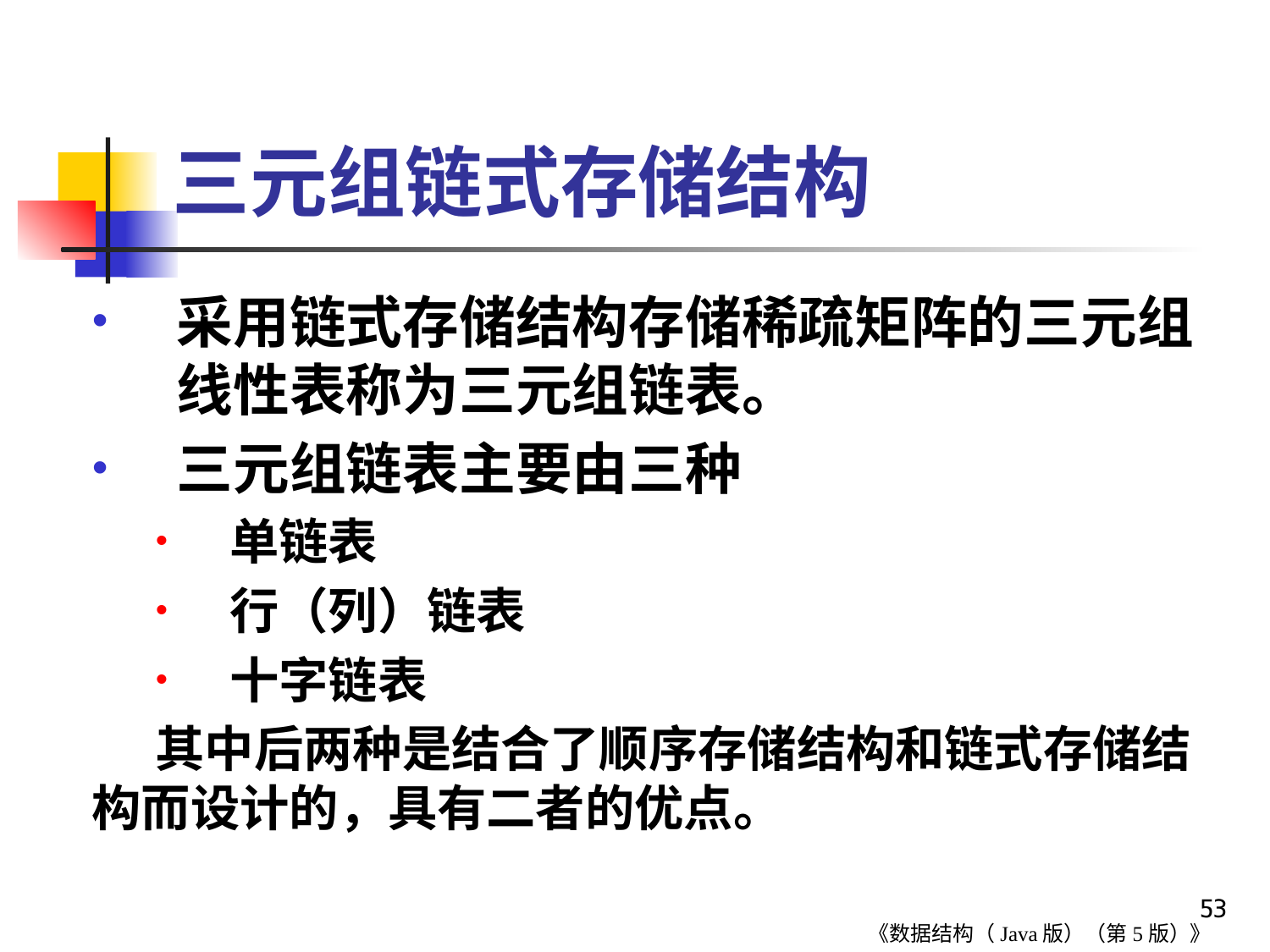

# 三元组链式存储结构
采用链式存储结构存储稀疏矩阵的三元组线性表称为三元组链表。
三元组链表主要由三种
单链表
行（列）链表
十字链表
其中后两种是结合了顺序存储结构和链式存储结构而设计的，具有二者的优点。
53
《数据结构（Java版）（第5版）》